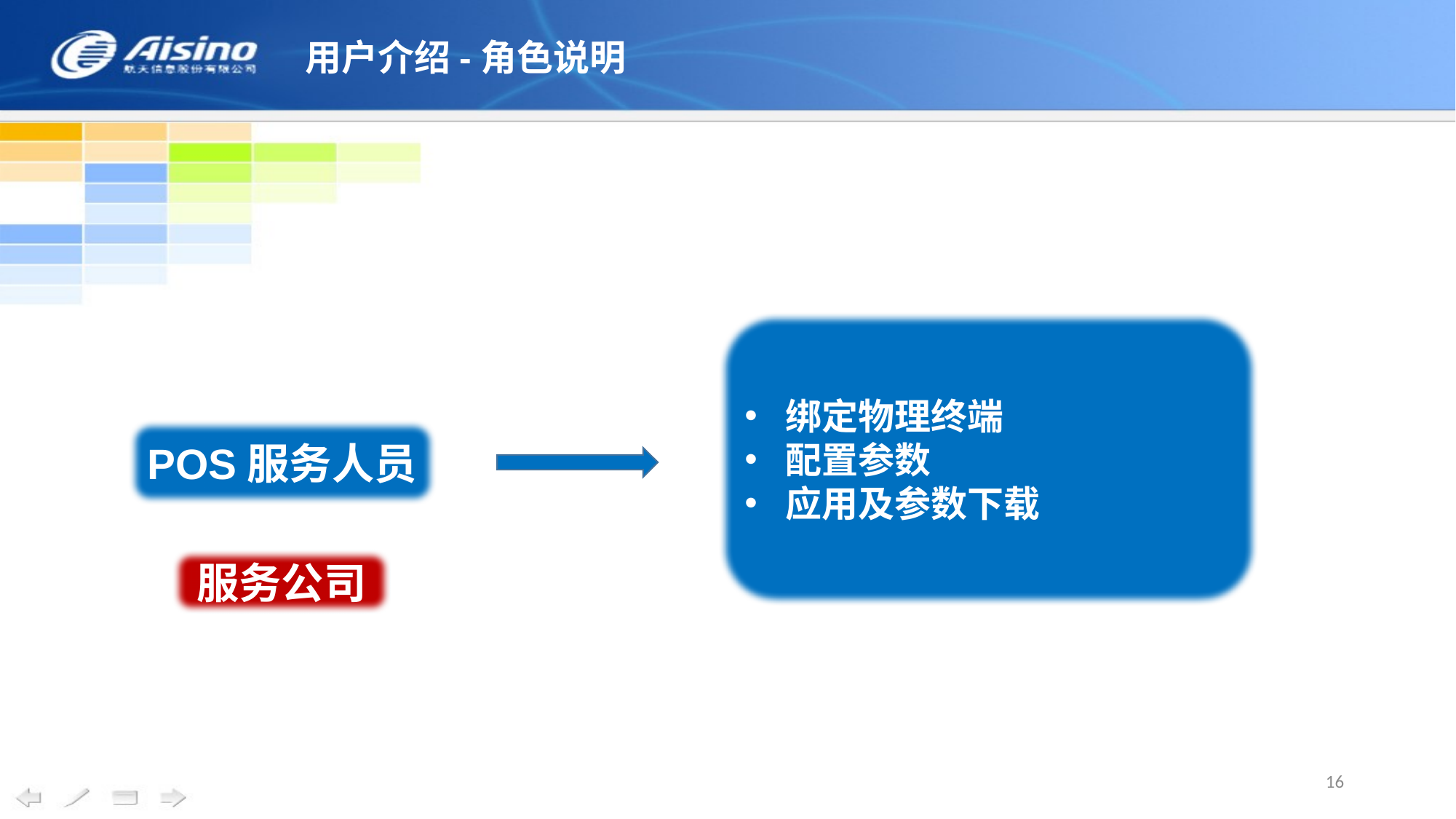

用户介绍-角色说明

绑定物理终端
配置参数
应用及参数下载
POS服务人员

服务公司
16